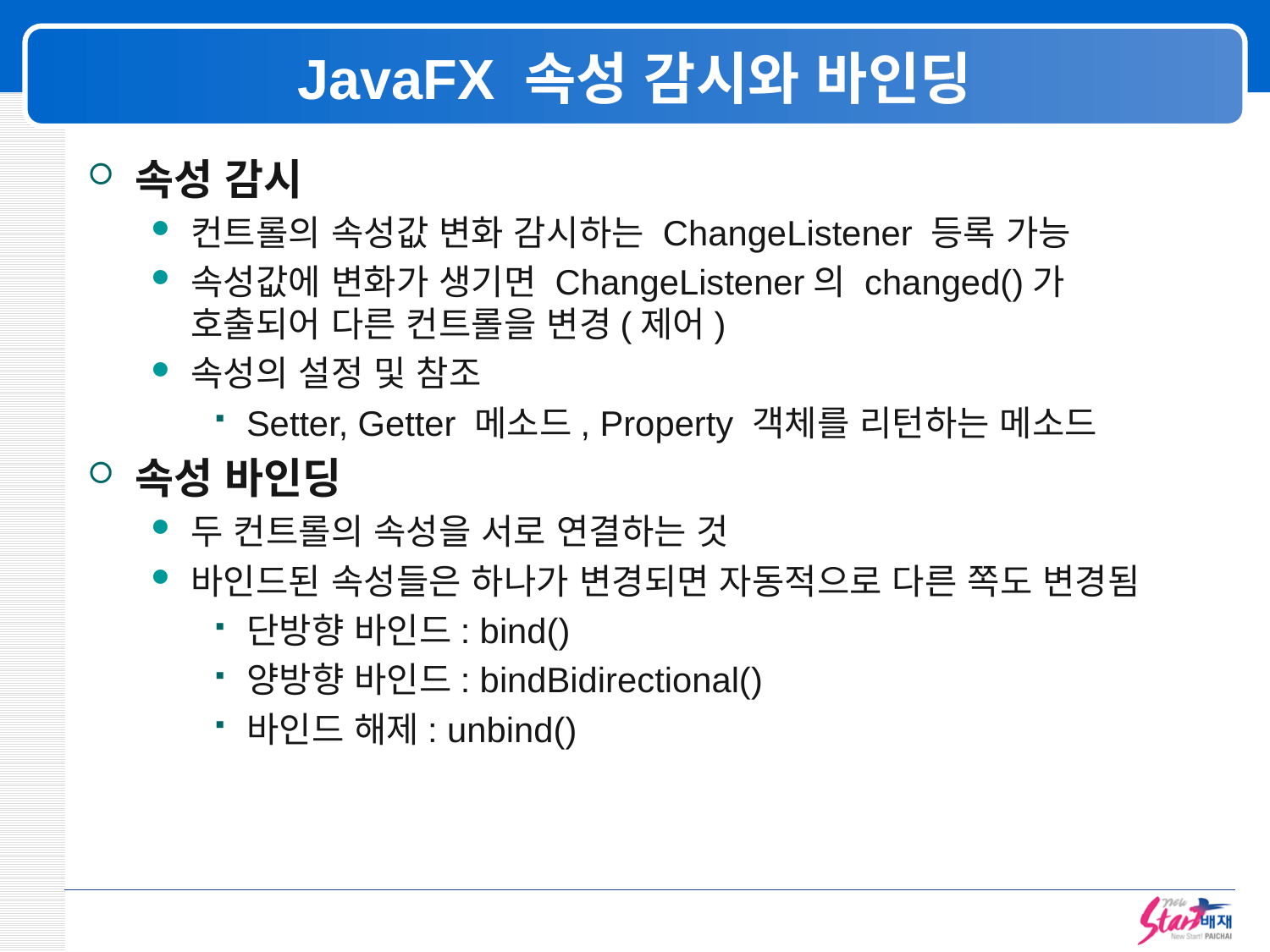

# JavaFX 속성 감시와 바인딩
속성 감시
컨트롤의 속성값 변화 감시하는 ChangeListener 등록 가능
속성값에 변화가 생기면 ChangeListener의 changed()가 호출되어 다른 컨트롤을 변경(제어)
속성의 설정 및 참조
Setter, Getter 메소드, Property 객체를 리턴하는 메소드
속성 바인딩
두 컨트롤의 속성을 서로 연결하는 것
바인드된 속성들은 하나가 변경되면 자동적으로 다른 쪽도 변경됨
단방향 바인드: bind()
양방향 바인드: bindBidirectional()
바인드 해제: unbind()